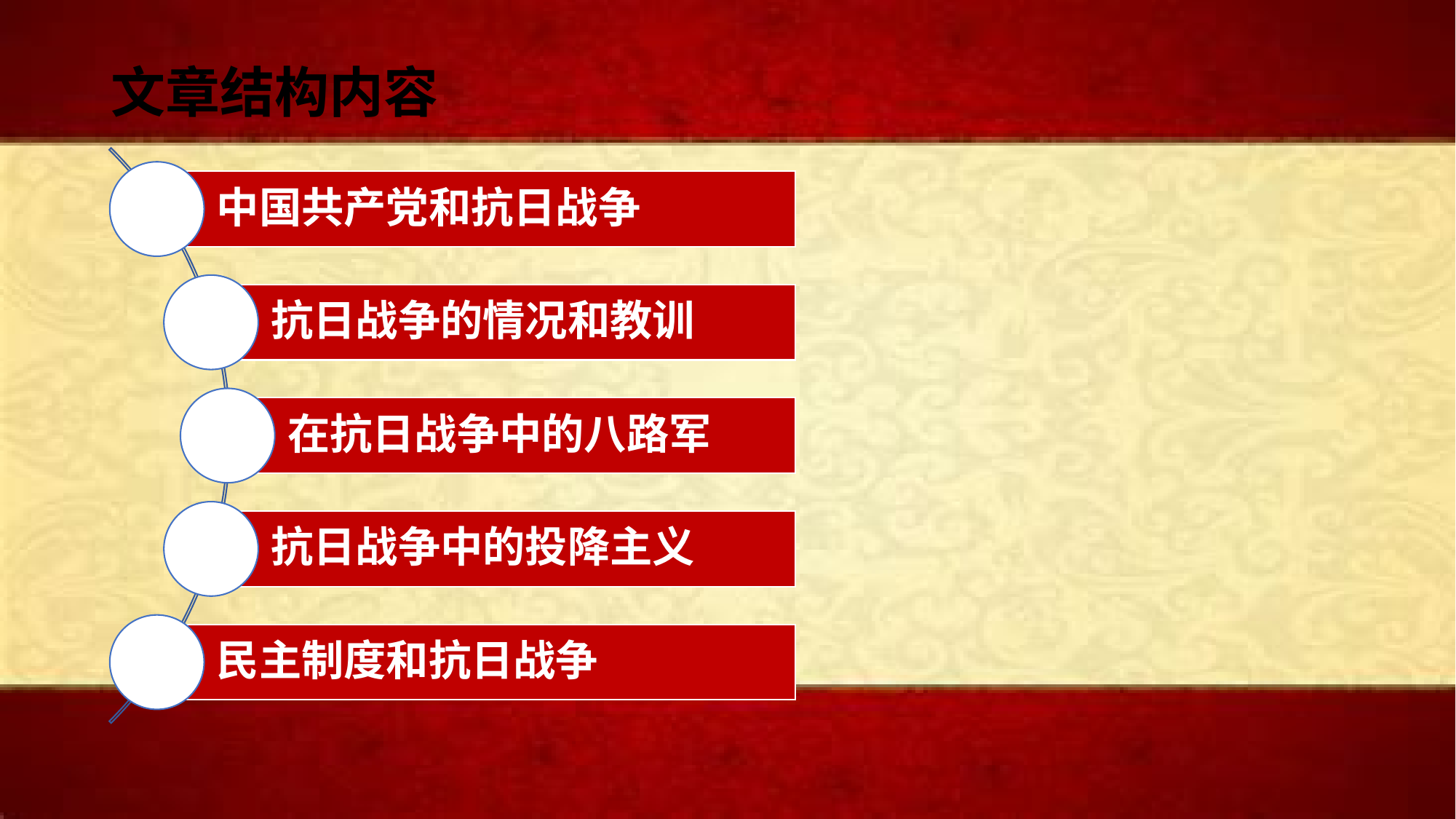

# 文章结构内容
中国共产党和抗日战争
抗日战争的情况和教训
在抗日战争中的八路军
抗日战争中的投降主义
民主制度和抗日战争